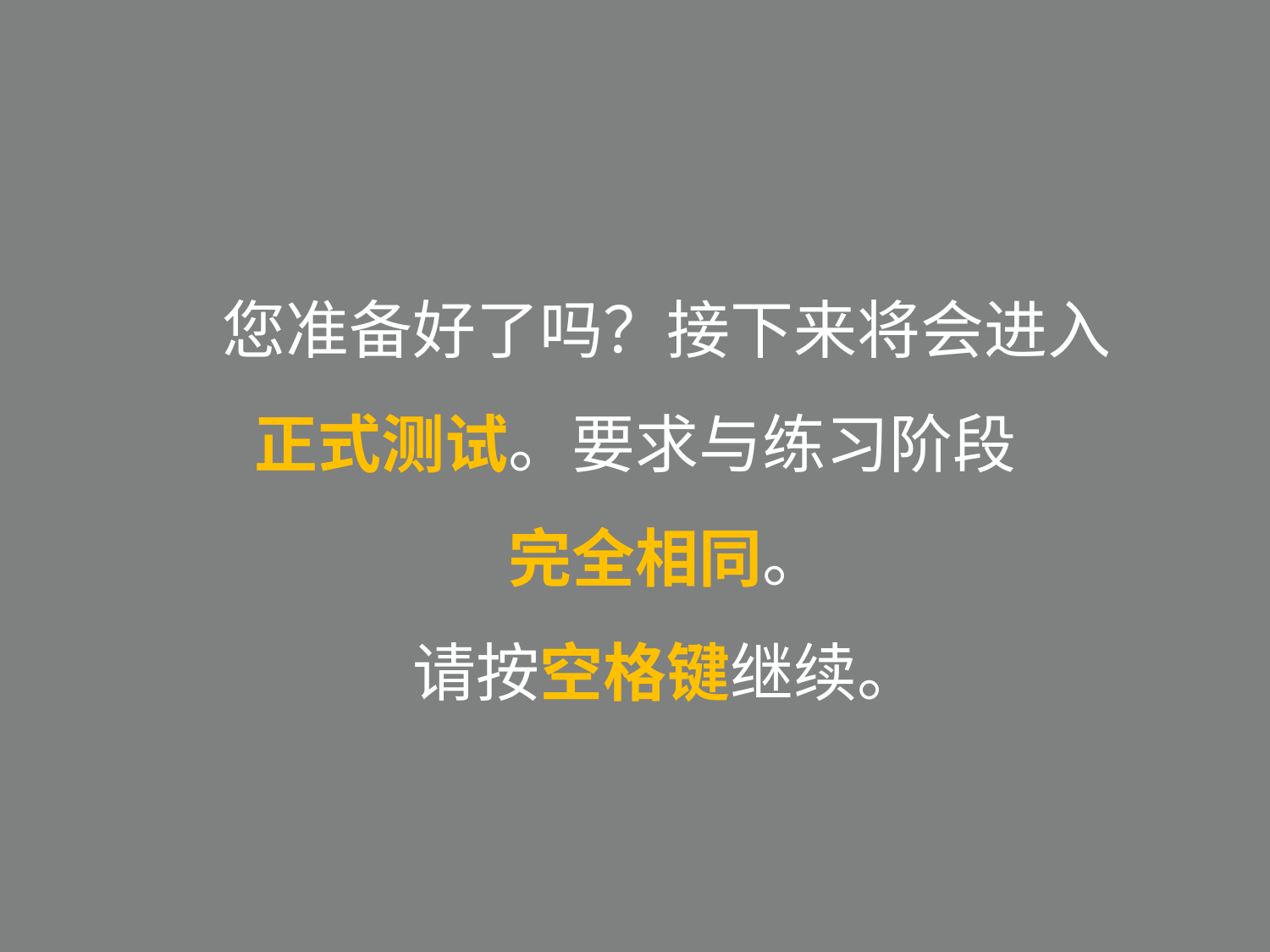

您准备好了吗？接下来将会进入正式测试。要求与练习阶段
完全相同。
请按空格键继续。